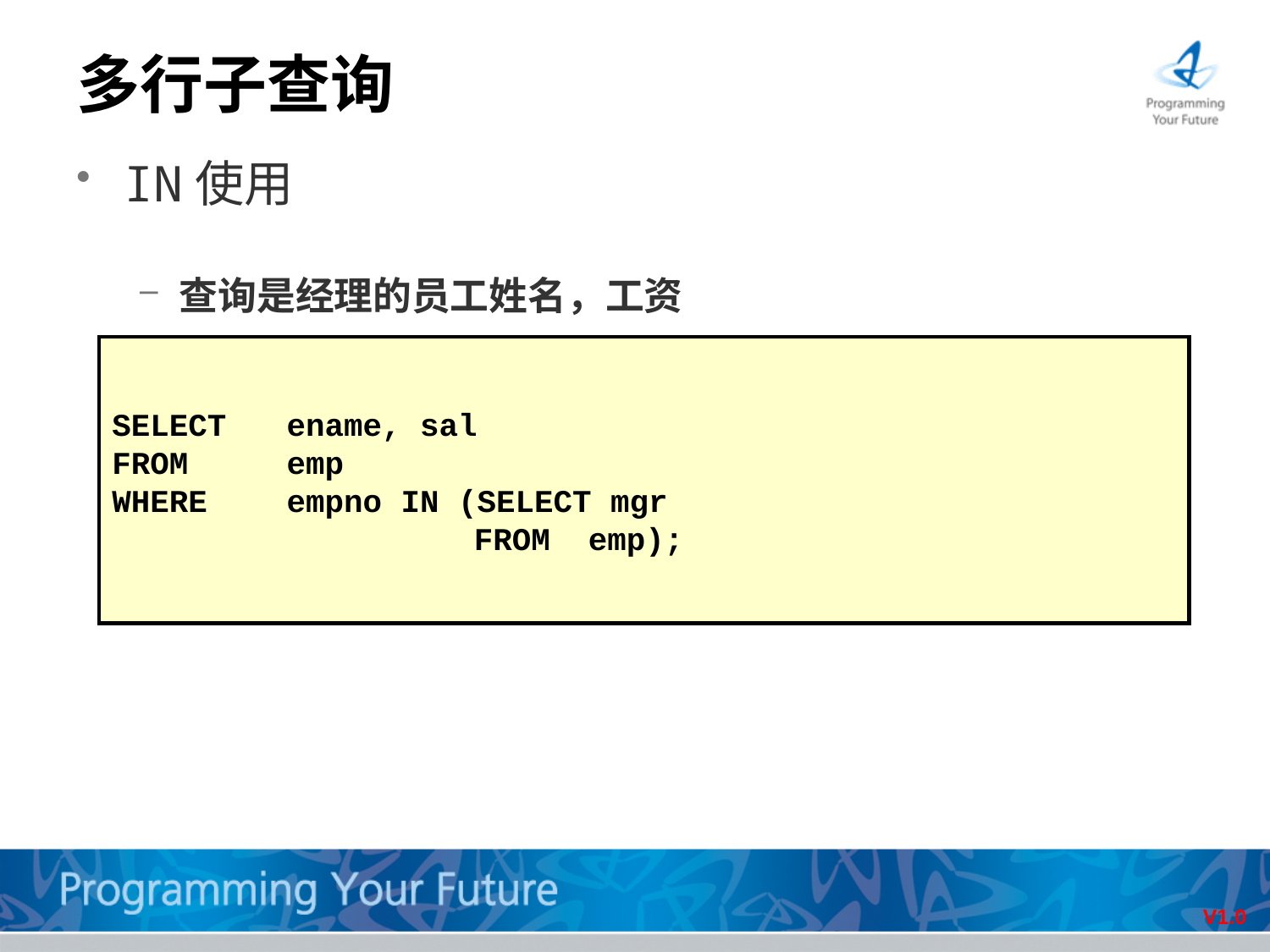

多行子查询
IN使用

查询是经理的员工姓名，工资
SELECT	ename, sal
FROM	emp
WHERE 	empno IN (SELECT mgr
                   FROM  emp);